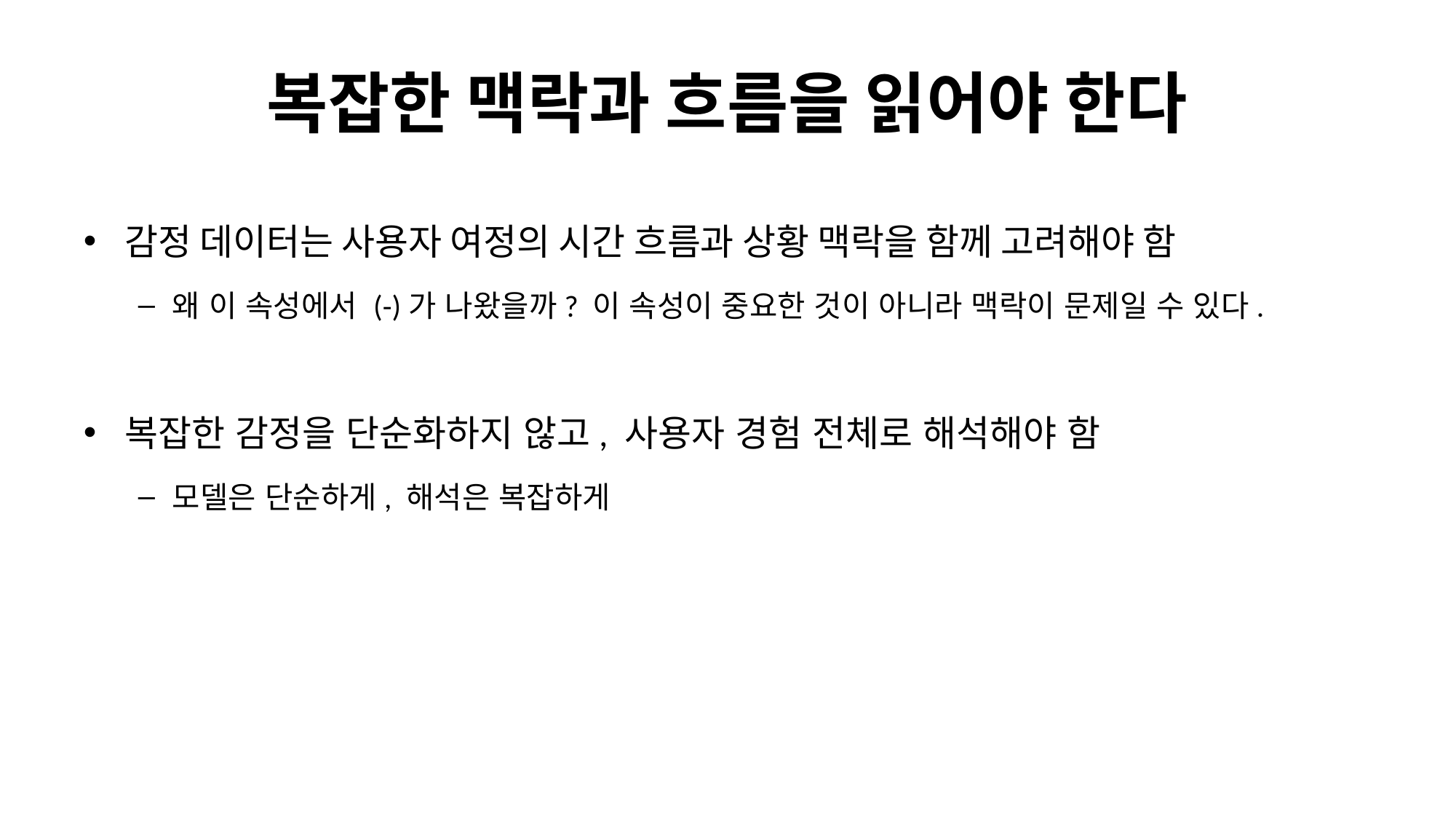

# 복잡한 맥락과 흐름을 읽어야 한다
감정 데이터는 사용자 여정의 시간 흐름과 상황 맥락을 함께 고려해야 함
왜 이 속성에서 (-)가 나왔을까? 이 속성이 중요한 것이 아니라 맥락이 문제일 수 있다.

복잡한 감정을 단순화하지 않고, 사용자 경험 전체로 해석해야 함
모델은 단순하게, 해석은 복잡하게